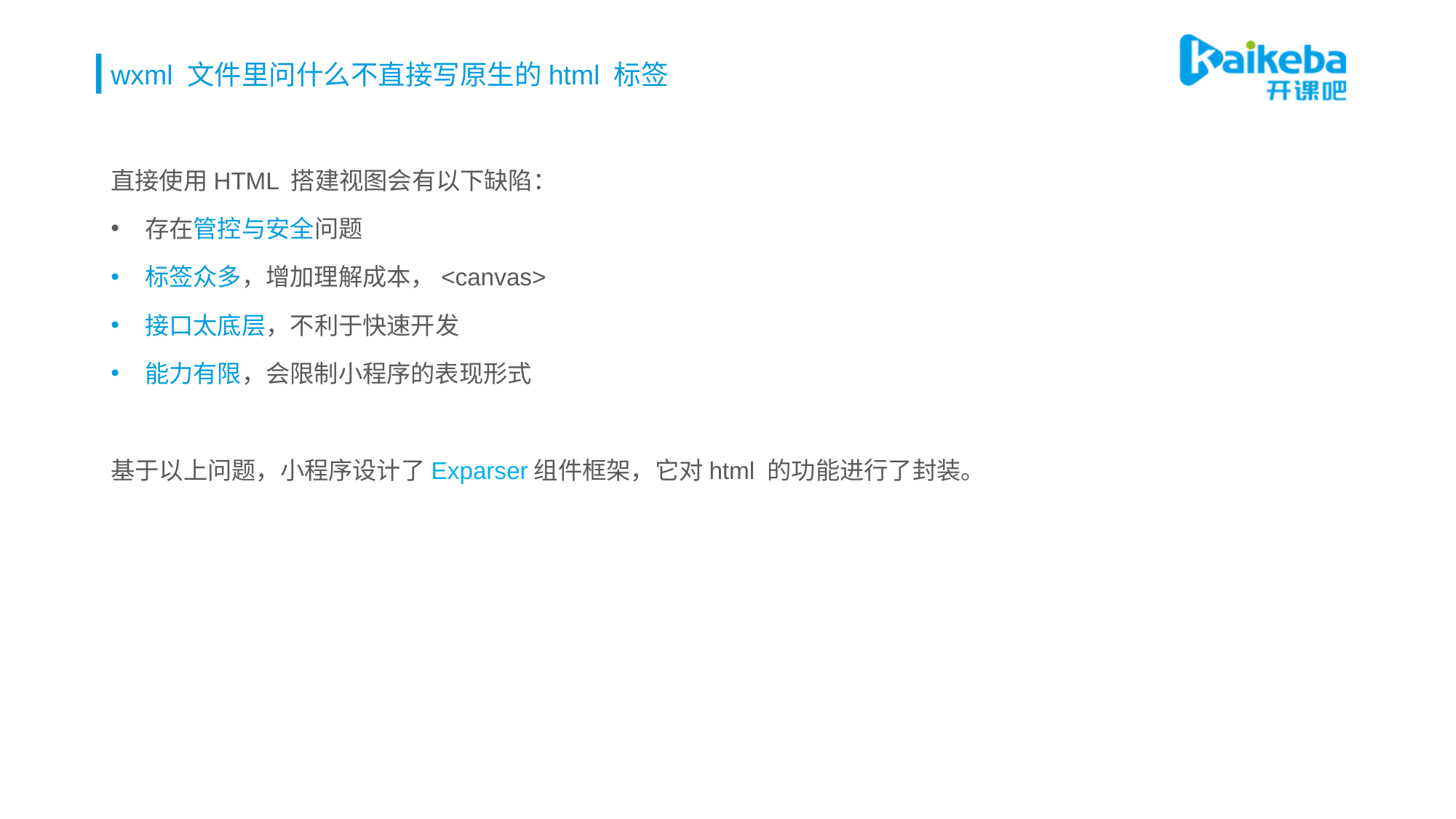

# wxml 文件里问什么不直接写原生的html 标签
直接使用HTML 搭建视图会有以下缺陷：
存在管控与安全问题
标签众多，增加理解成本，<canvas>
接口太底层，不利于快速开发
能力有限，会限制小程序的表现形式

基于以上问题，小程序设计了Exparser组件框架，它对html 的功能进行了封装。